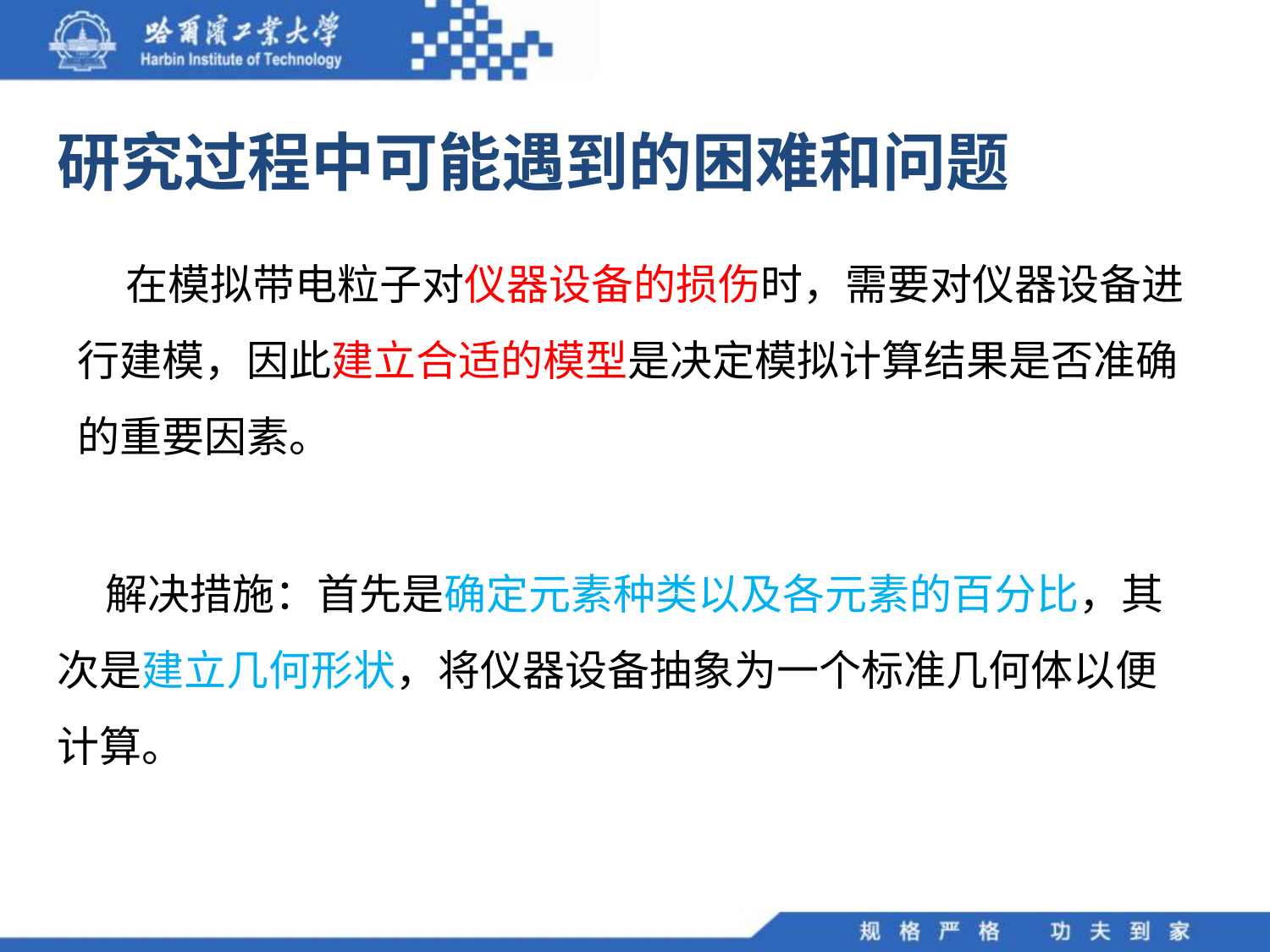

研究过程中可能遇到的困难和问题
    在模拟带电粒子对仪器设备的损伤时，需要对仪器设备进行建模，因此建立合适的模型是决定模拟计算结果是否准确的重要因素。
    解决措施：首先是确定元素种类以及各元素的百分比，其次是建立几何形状，将仪器设备抽象为一个标准几何体以便计算。